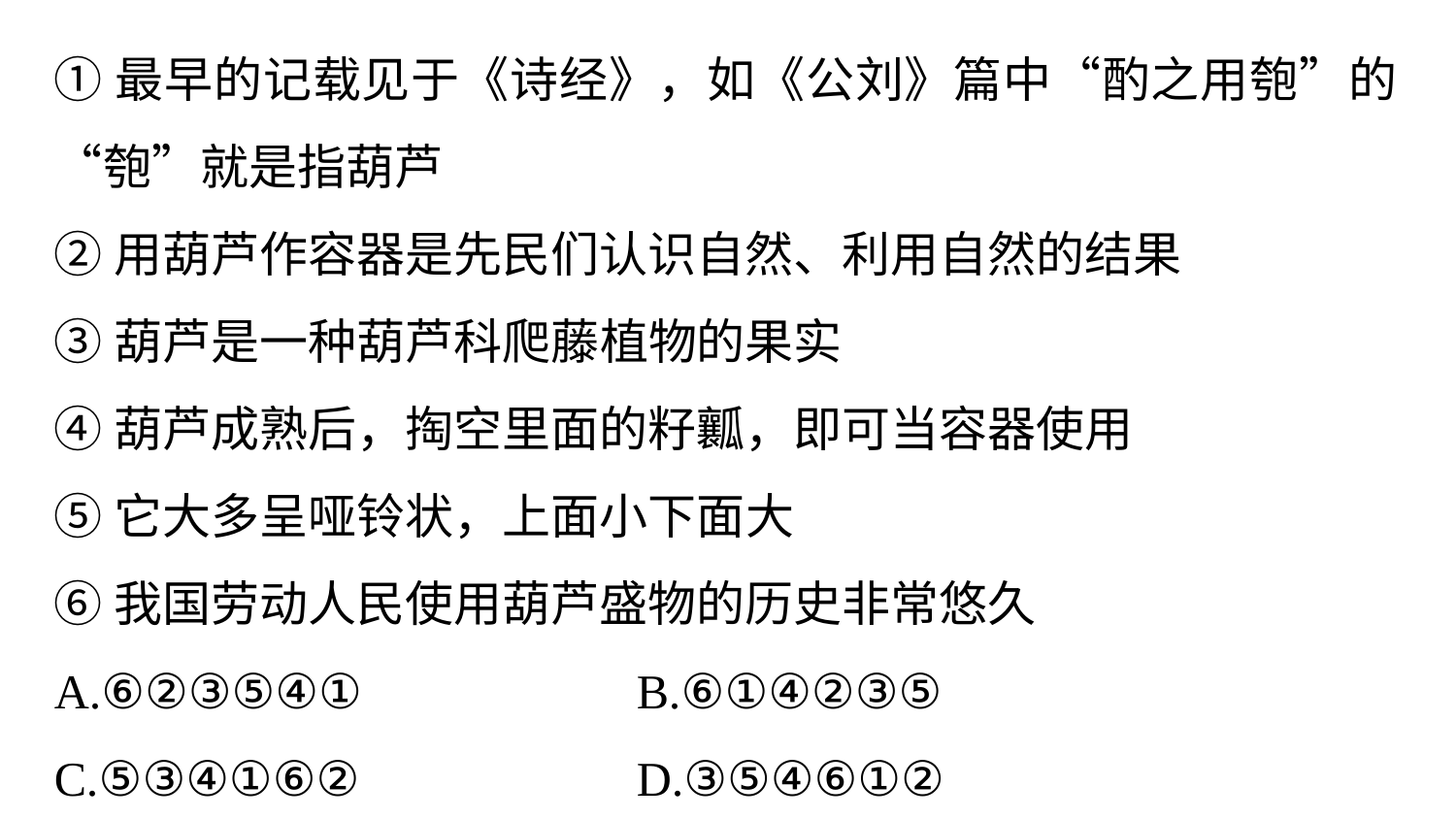

①最早的记载见于《诗经》，如《公刘》篇中“酌之用匏”的“匏”就是指葫芦
②用葫芦作容器是先民们认识自然、利用自然的结果
③葫芦是一种葫芦科爬藤植物的果实
④葫芦成熟后，掏空里面的籽瓤，即可当容器使用
⑤它大多呈哑铃状，上面小下面大
⑥我国劳动人民使用葫芦盛物的历史非常悠久
A.⑥②③⑤④①  		B.⑥①④②③⑤
C.⑤③④①⑥②  		D.③⑤④⑥①②